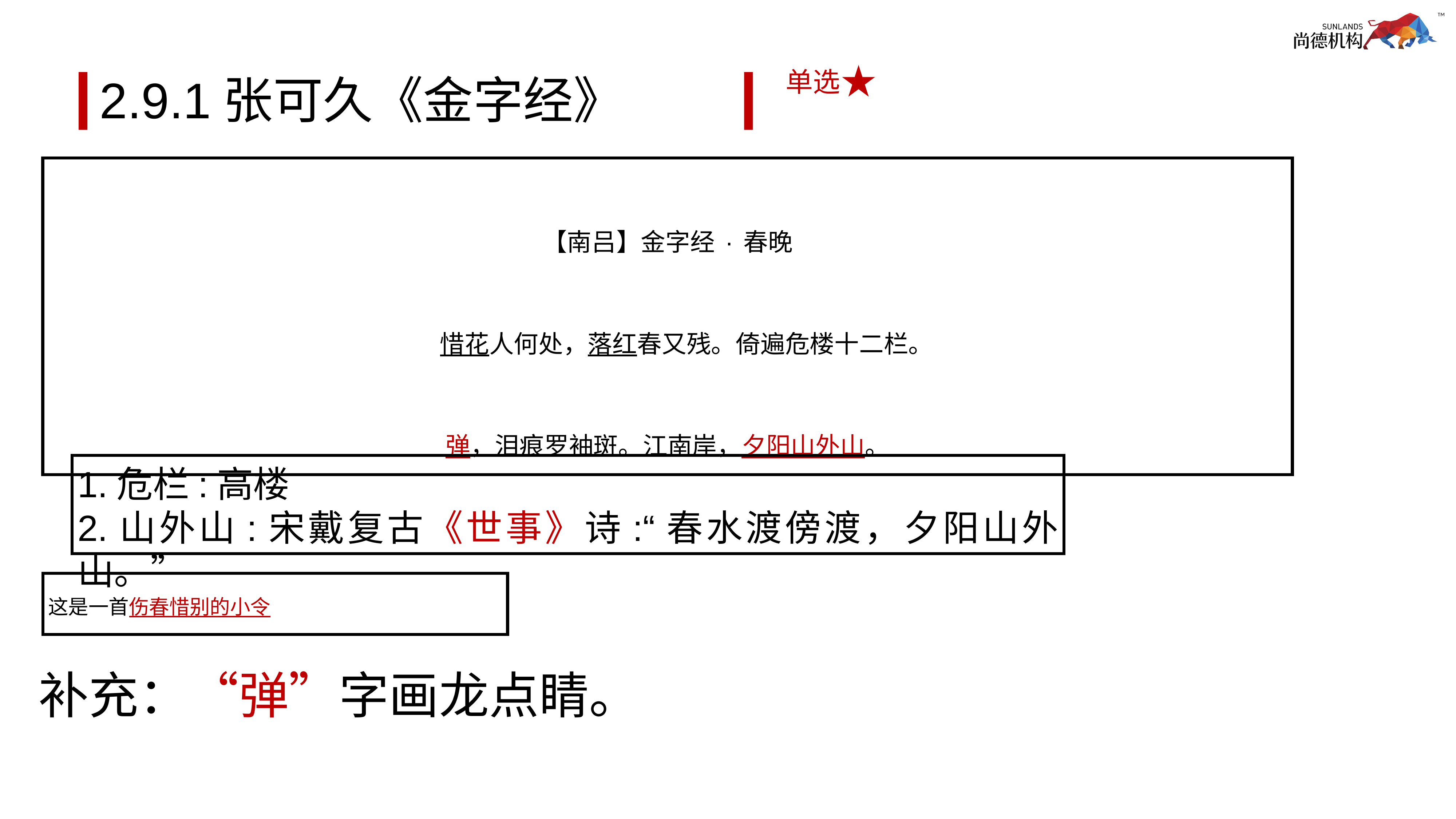

单选

# 2.9.1张可久《金字经》
【南吕】金字经·春晚
     惜花人何处，落红春又残。倚遍危楼十二栏。
弹，泪痕罗袖斑。江南岸，夕阳山外山。
1.危栏:高楼
2.山外山:宋戴复古《世事》诗:“春水渡傍渡，夕阳山外山。”
这是一首伤春惜别的小令
补充：“弹”字画龙点睛。